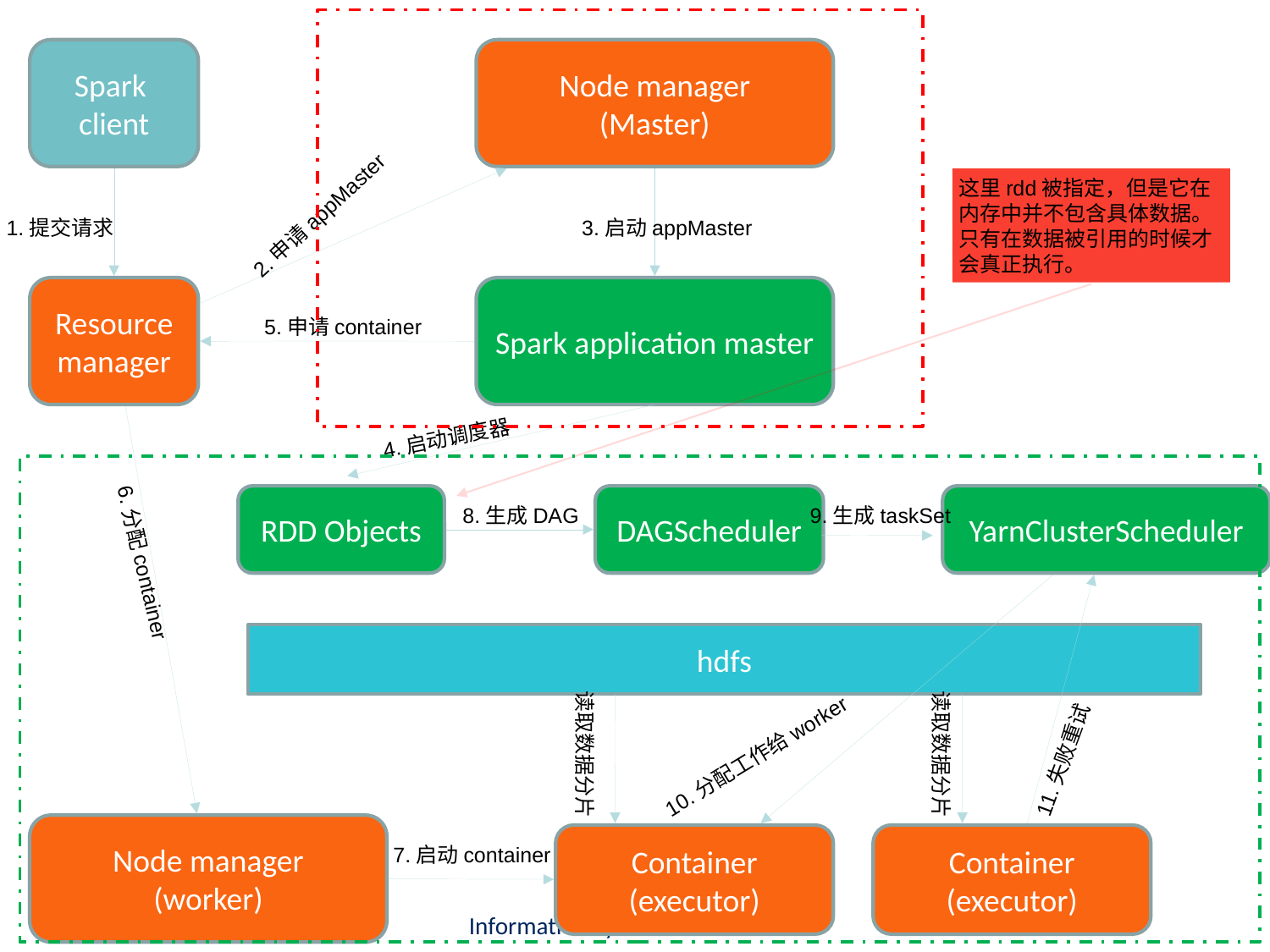

Spark
client

Node manager
(Master)

这里rdd被指定，但是它在内存中并不包含具体数据。只有在数据被引用的时候才会真正执行。
2.申请appMaster
1.提交请求
3.启动appMaster

Resource
manager

Spark application master

5.申请container

4.启动调度器

RDD Objects

DAGScheduler

YarnClusterScheduler
8.生成DAG
9.生成taskSet

6.分配container

hdfs
11.失败重试

10.分配工作给worker
读取数据分片
读取数据分片

Node manager
(worker)

Container
(executor)

Container
(executor)
7.启动container

9